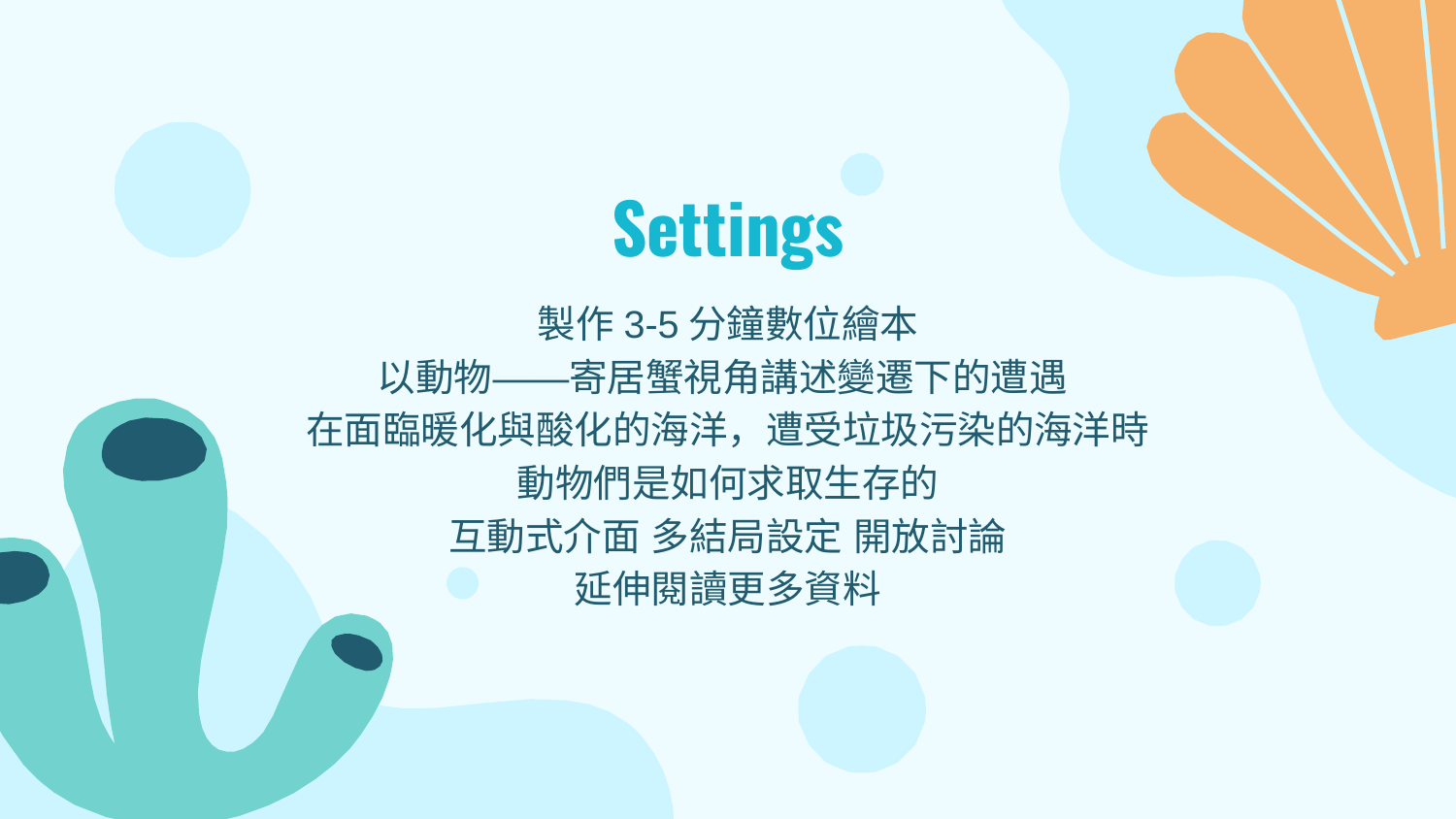

# Settings

製作3-5分鐘數位繪本
以動物——寄居蟹視角講述變遷下的遭遇
在面臨暖化與酸化的海洋，遭受垃圾污染的海洋時
動物們是如何求取生存的
互動式介面 多結局設定 開放討論
延伸閱讀更多資料